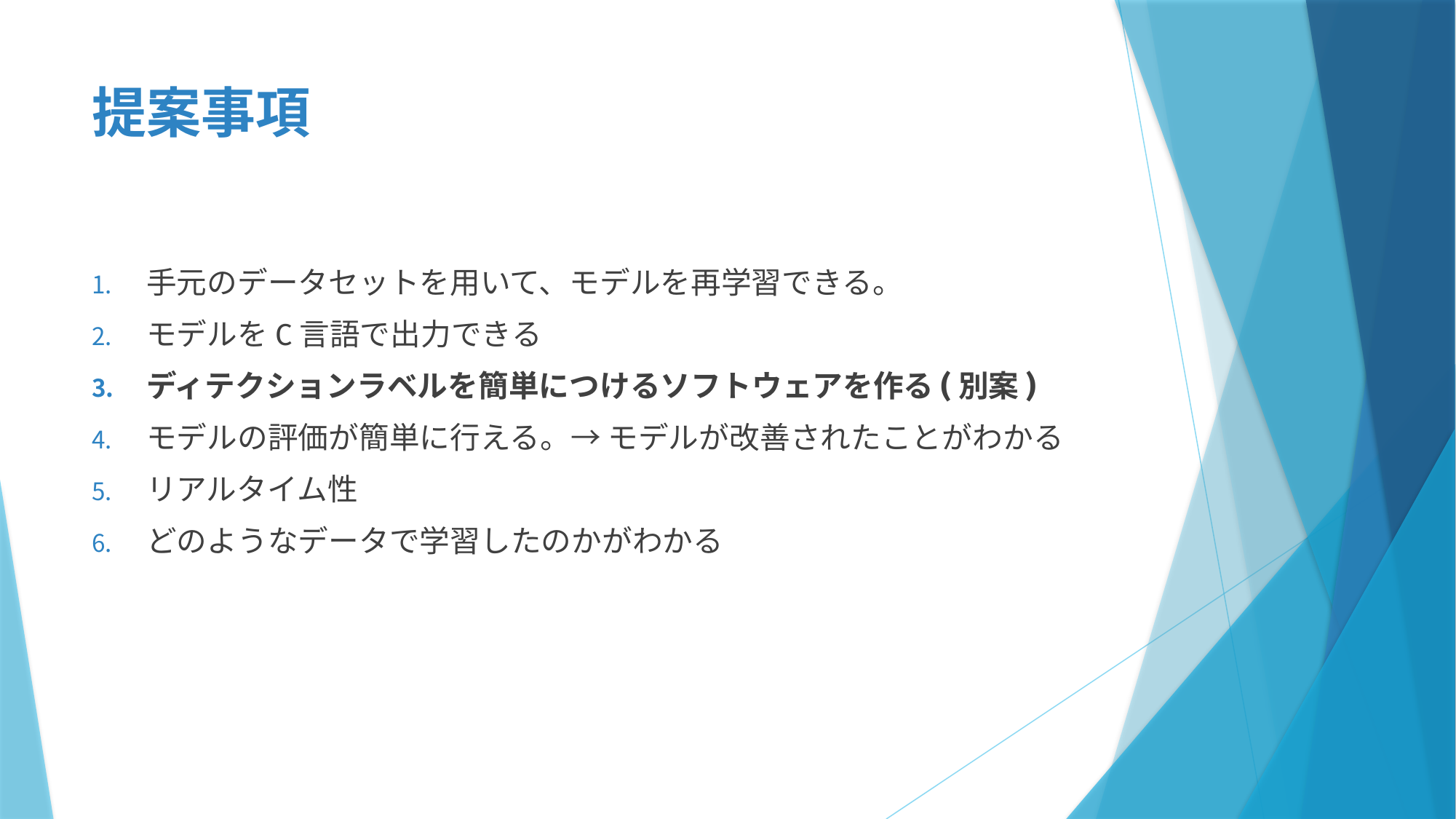

# 提案事項
手元のデータセットを用いて、モデルを再学習できる。
モデルをC言語で出力できる
ディテクションラベルを簡単につけるソフトウェアを作る(別案)
モデルの評価が簡単に行える。→ モデルが改善されたことがわかる
リアルタイム性
どのようなデータで学習したのかがわかる